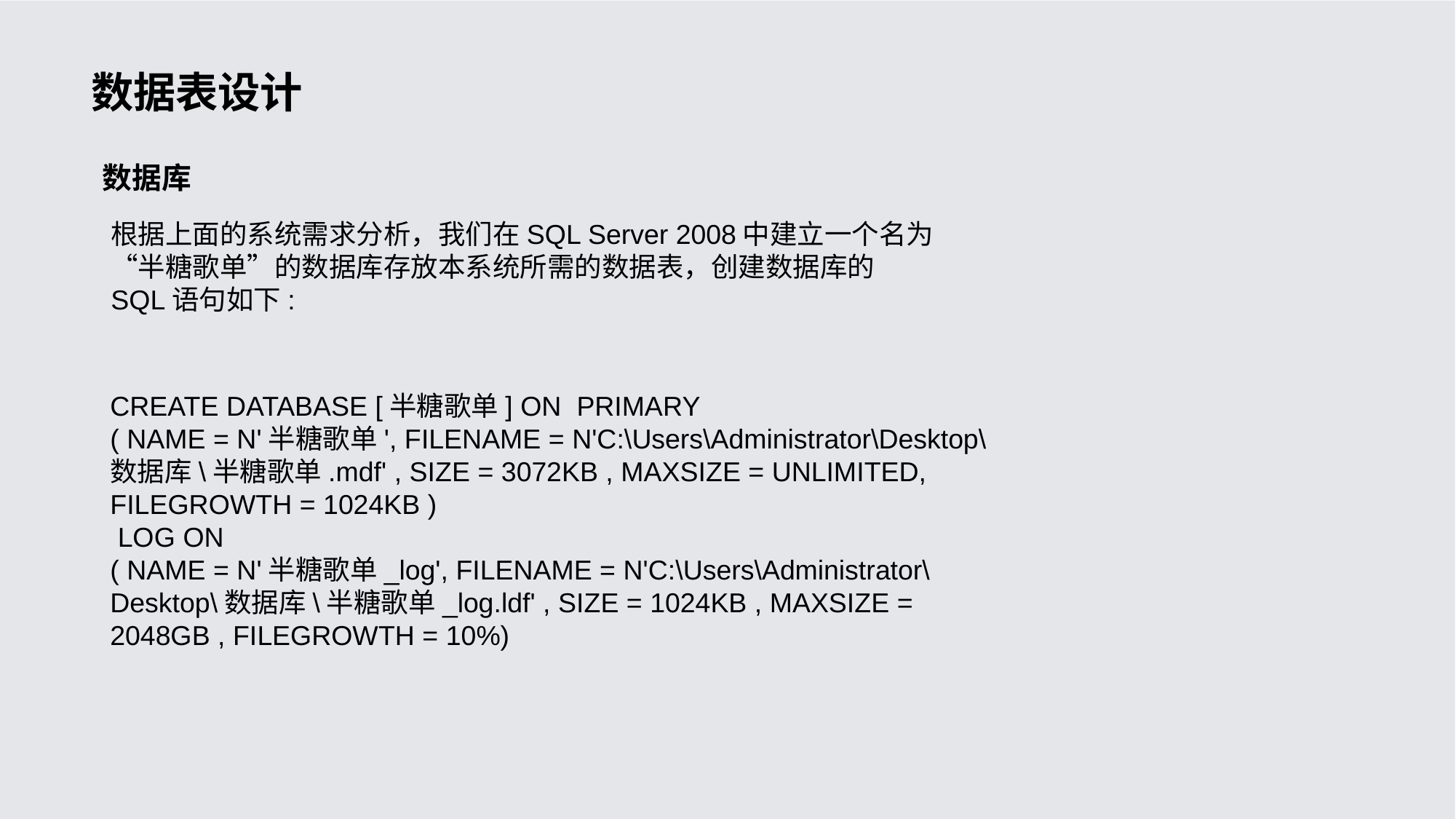

# 数据表设计

数据库
根据上面的系统需求分析，我们在SQL Server 2008中建立一个名为“半糖歌单”的数据库存放本系统所需的数据表，创建数据库的SQL语句如下:
CREATE DATABASE [半糖歌单] ON  PRIMARY
( NAME = N'半糖歌单', FILENAME = N'C:\Users\Administrator\Desktop\数据库\半糖歌单.mdf' , SIZE = 3072KB , MAXSIZE = UNLIMITED, FILEGROWTH = 1024KB )
 LOG ON
( NAME = N'半糖歌单_log', FILENAME = N'C:\Users\Administrator\Desktop\数据库\半糖歌单_log.ldf' , SIZE = 1024KB , MAXSIZE = 2048GB , FILEGROWTH = 10%)
15